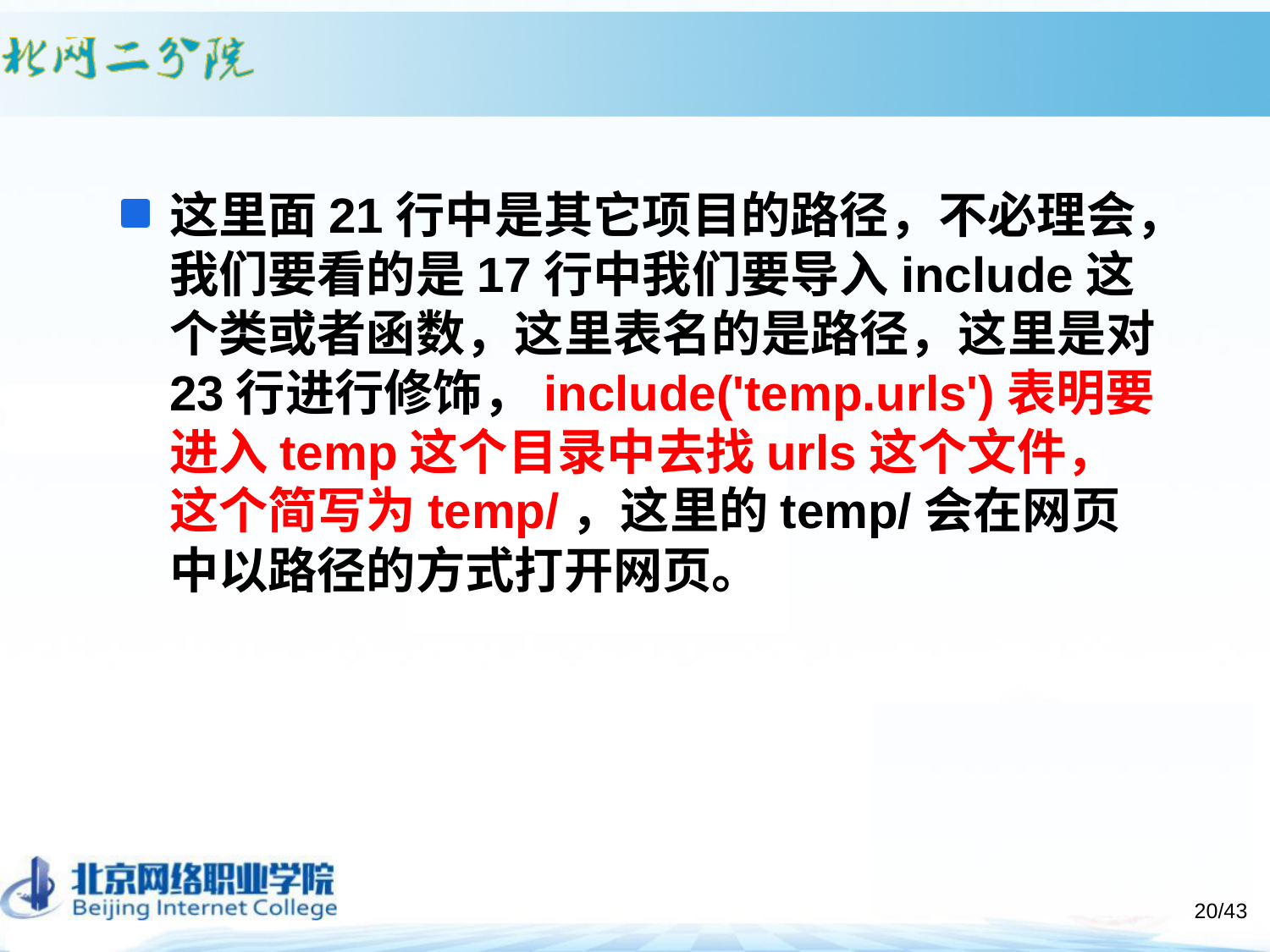

#
这里面21行中是其它项目的路径，不必理会，我们要看的是17行中我们要导入include这个类或者函数，这里表名的是路径，这里是对23行进行修饰，include('temp.urls')表明要进入temp这个目录中去找urls这个文件，这个简写为temp/，这里的temp/会在网页中以路径的方式打开网页。
20/43